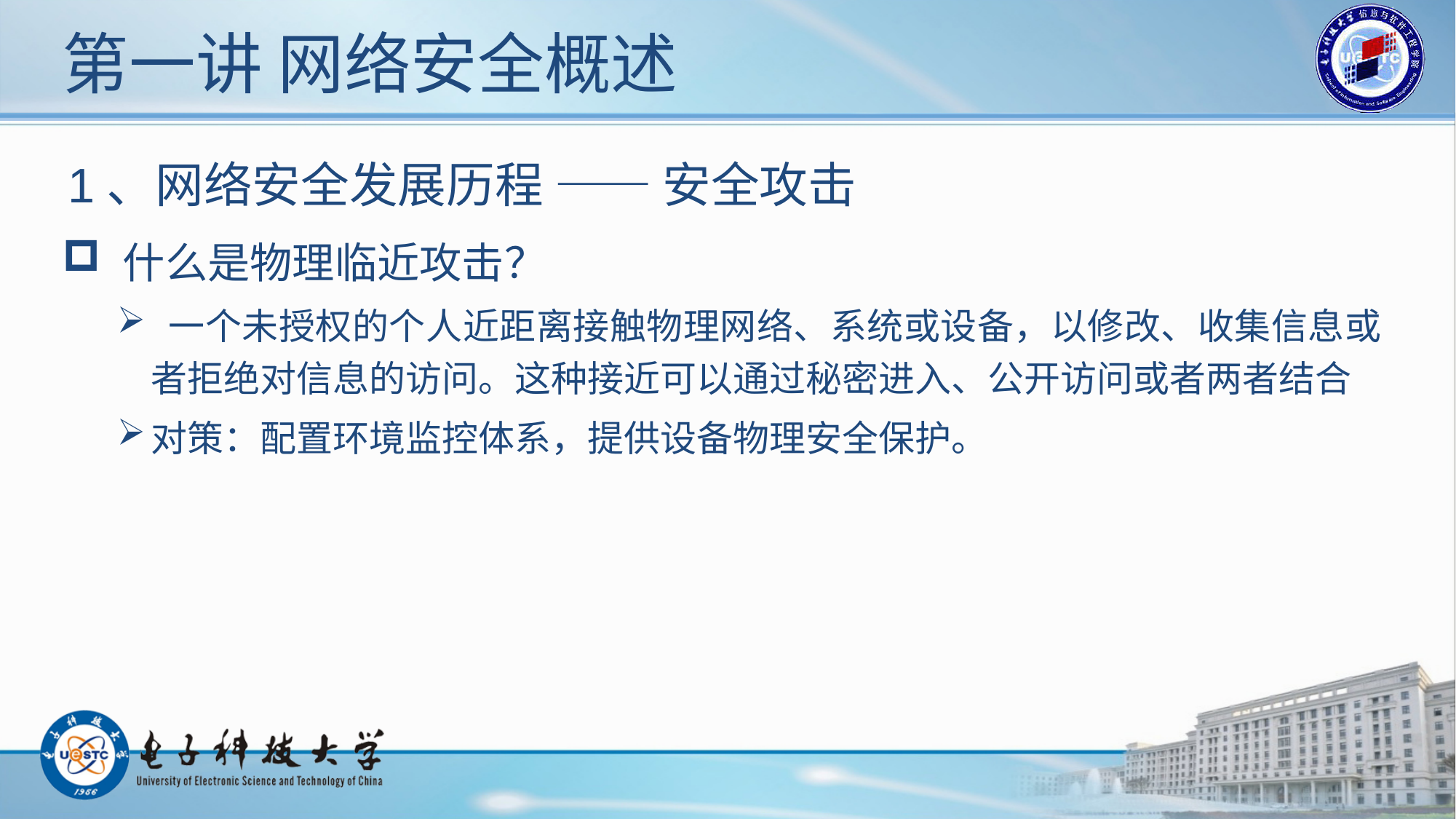

# 第一讲 网络安全概述
1、网络安全发展历程 —— 安全攻击
 什么是物理临近攻击？
 一个未授权的个人近距离接触物理网络、系统或设备，以修改、收集信息或者拒绝对信息的访问。这种接近可以通过秘密进入、公开访问或者两者结合
对策：配置环境监控体系，提供设备物理安全保护。